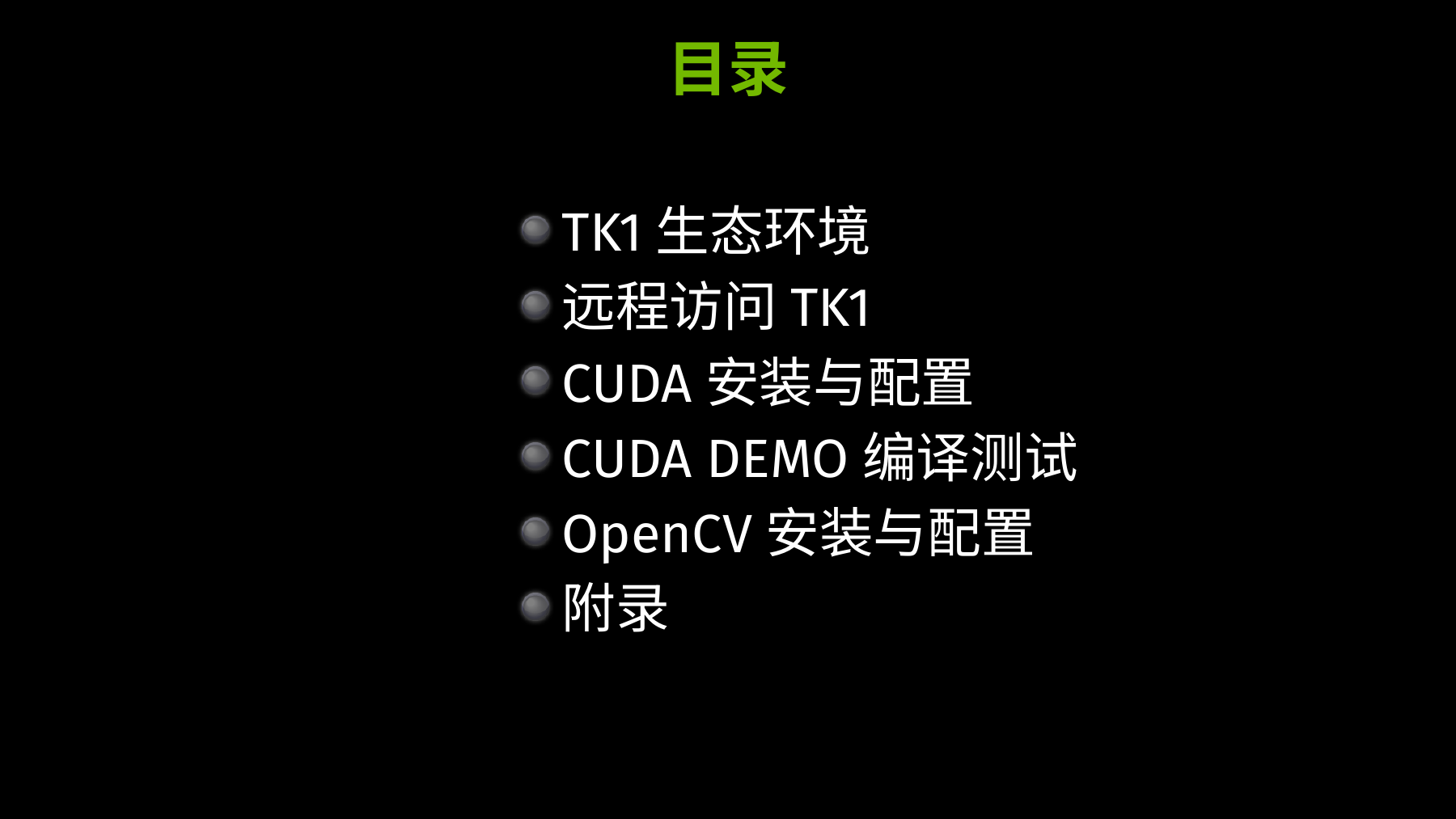

# 目录
TK1生态环境
远程访问TK1
CUDA安装与配置
CUDA DEMO编译测试
OpenCV安装与配置
附录